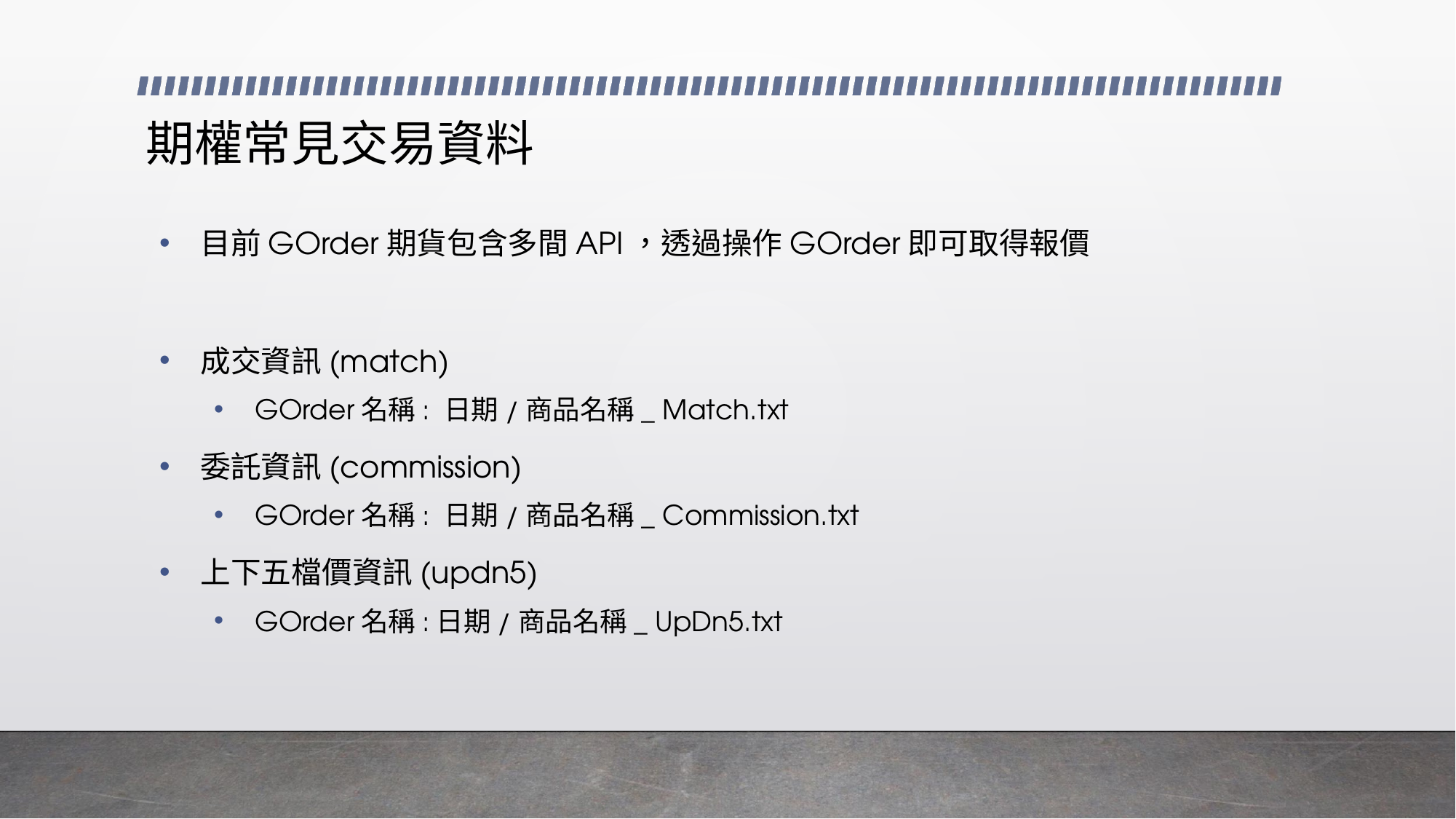

# 期權常見交易資料
目前GOrder期貨包含多間API，透過操作GOrder即可取得報價

成交資訊(match)
GOrder名稱: 日期/商品名稱_ Match.txt
委託資訊(commission)
GOrder名稱: 日期/商品名稱_ Commission.txt
上下五檔價資訊(updn5)
GOrder名稱:日期/商品名稱_ UpDn5.txt